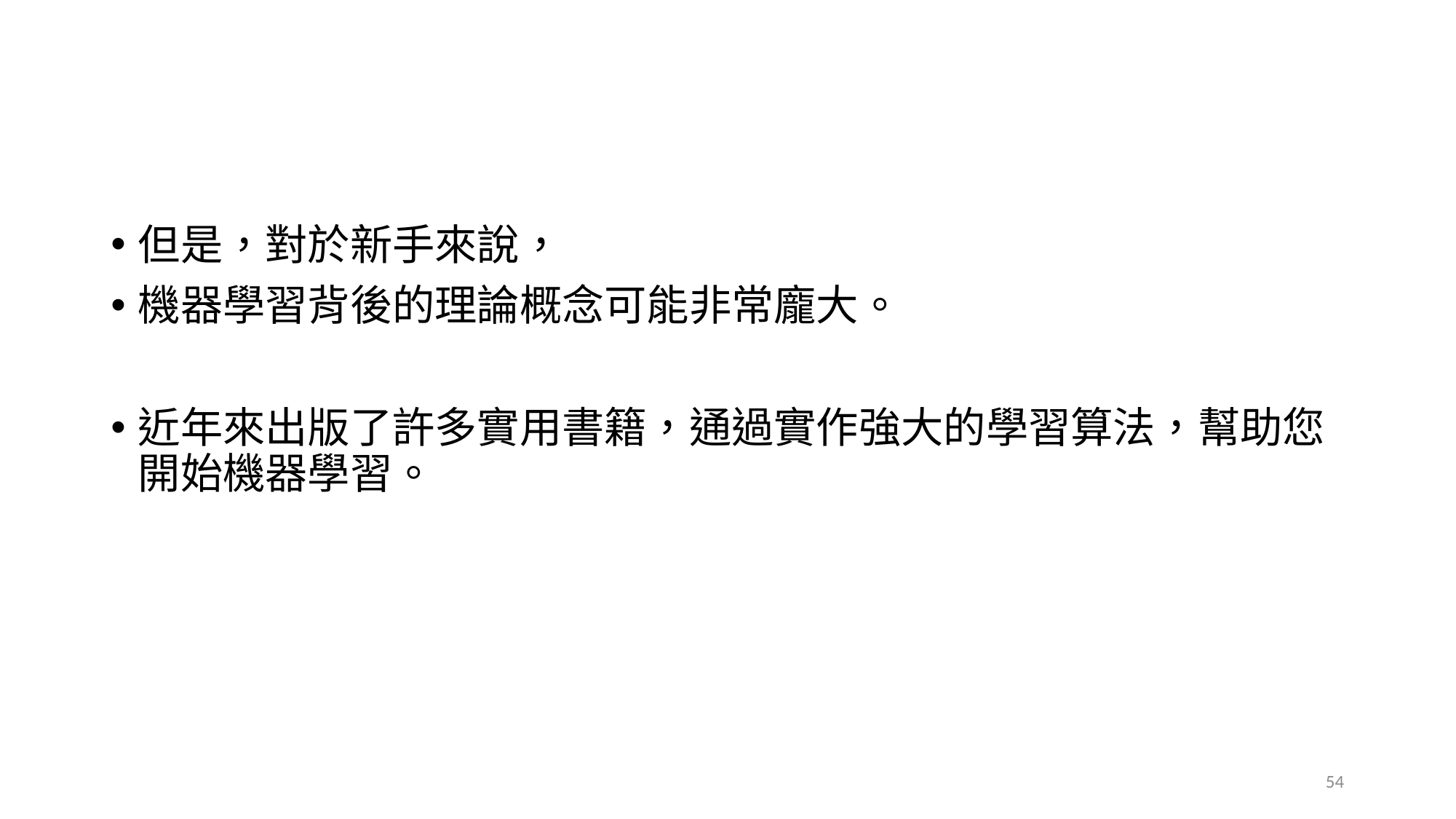

#
但是，對於新手來說，
機器學習背後的理論概念可能非常龐大。

近年來出版了許多實用書籍，通過實作強大的學習算法，幫助您開始機器學習。
54